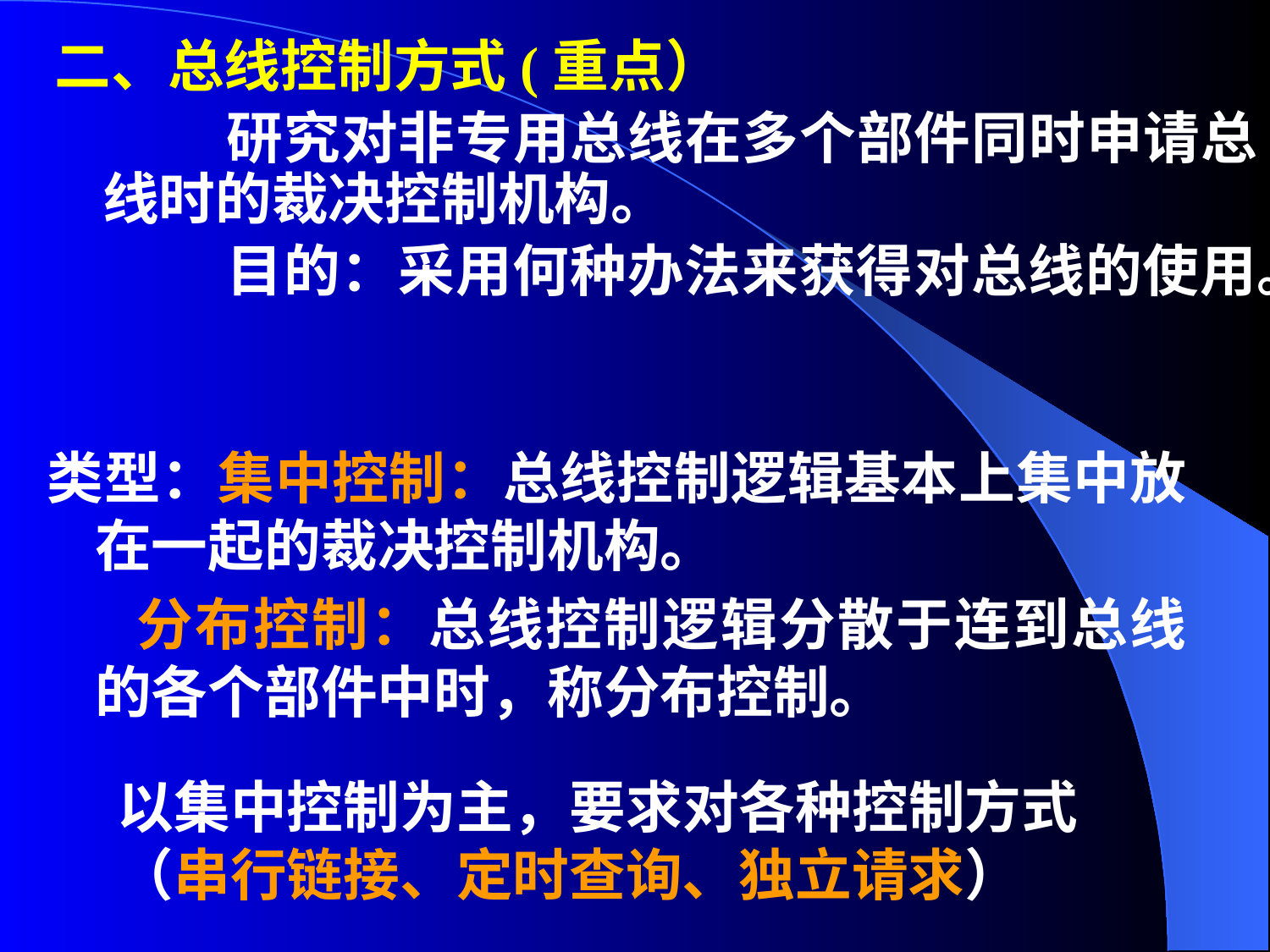

二、总线控制方式(重点）
　　　研究对非专用总线在多个部件同时申请总线时的裁决控制机构。
　　　目的：采用何种办法来获得对总线的使用。
类型：集中控制：总线控制逻辑基本上集中放在一起的裁决控制机构。
     分布控制：总线控制逻辑分散于连到总线的各个部件中时，称分布控制。
以集中控制为主，要求对各种控制方式（串行链接、定时查询、独立请求）
14